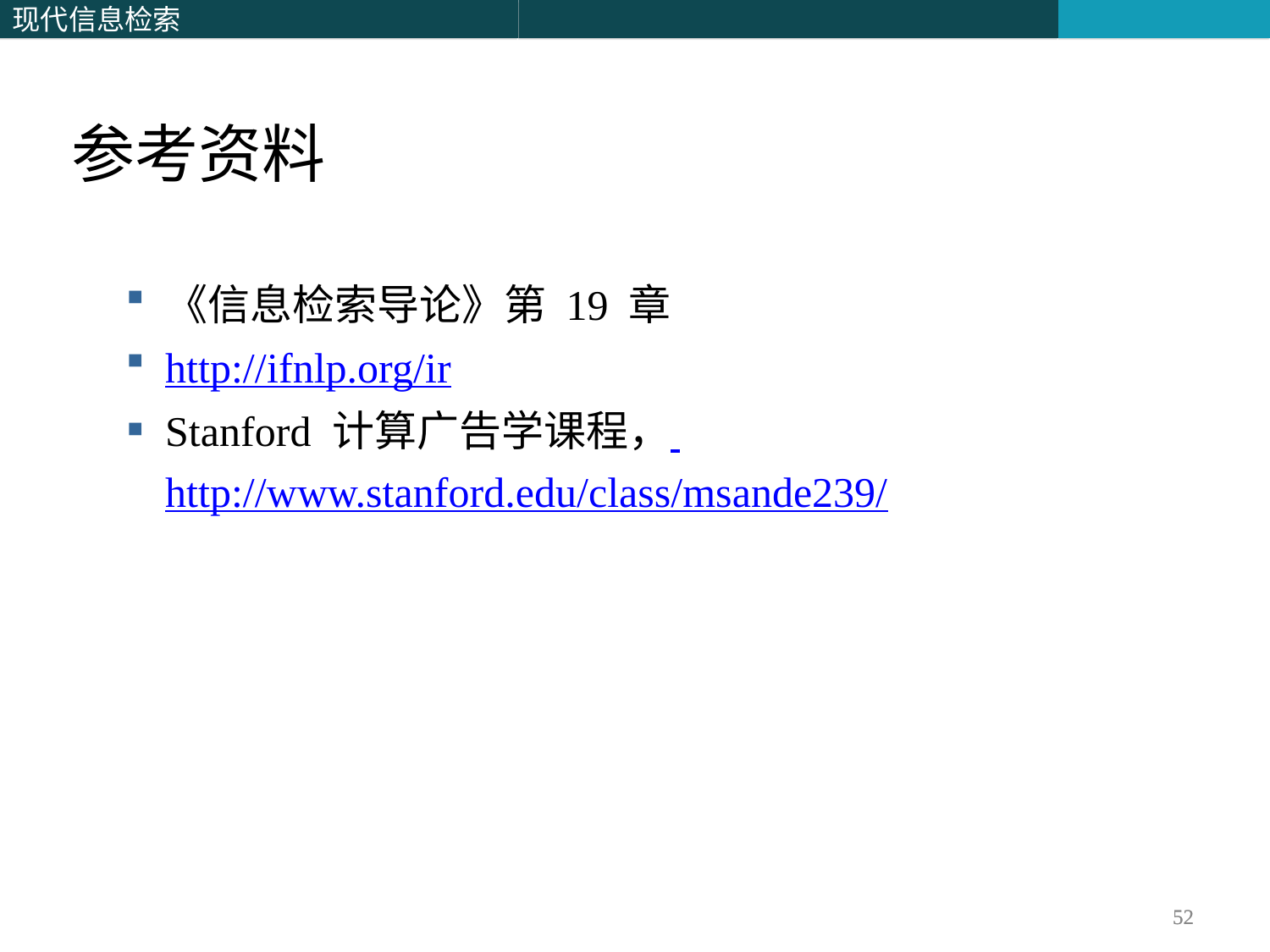

参考资料

《信息检索导论》第 19 章
http://ifnlp.org/ir
Stanford 计算广告学课程， http://www.stanford.edu/class/msande239/

52
52